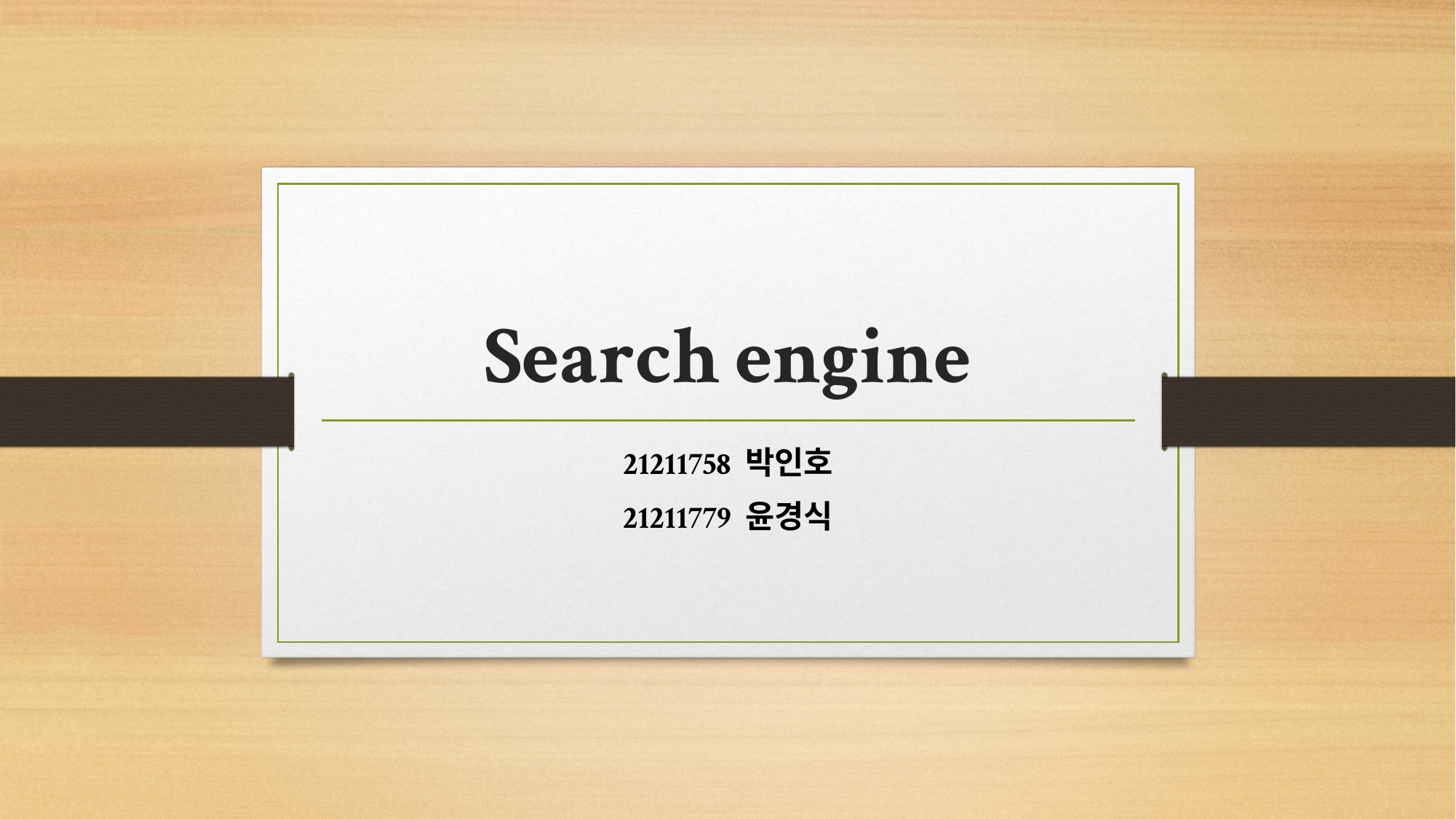

# Search engine
21211758 박인호
21211779 윤경식